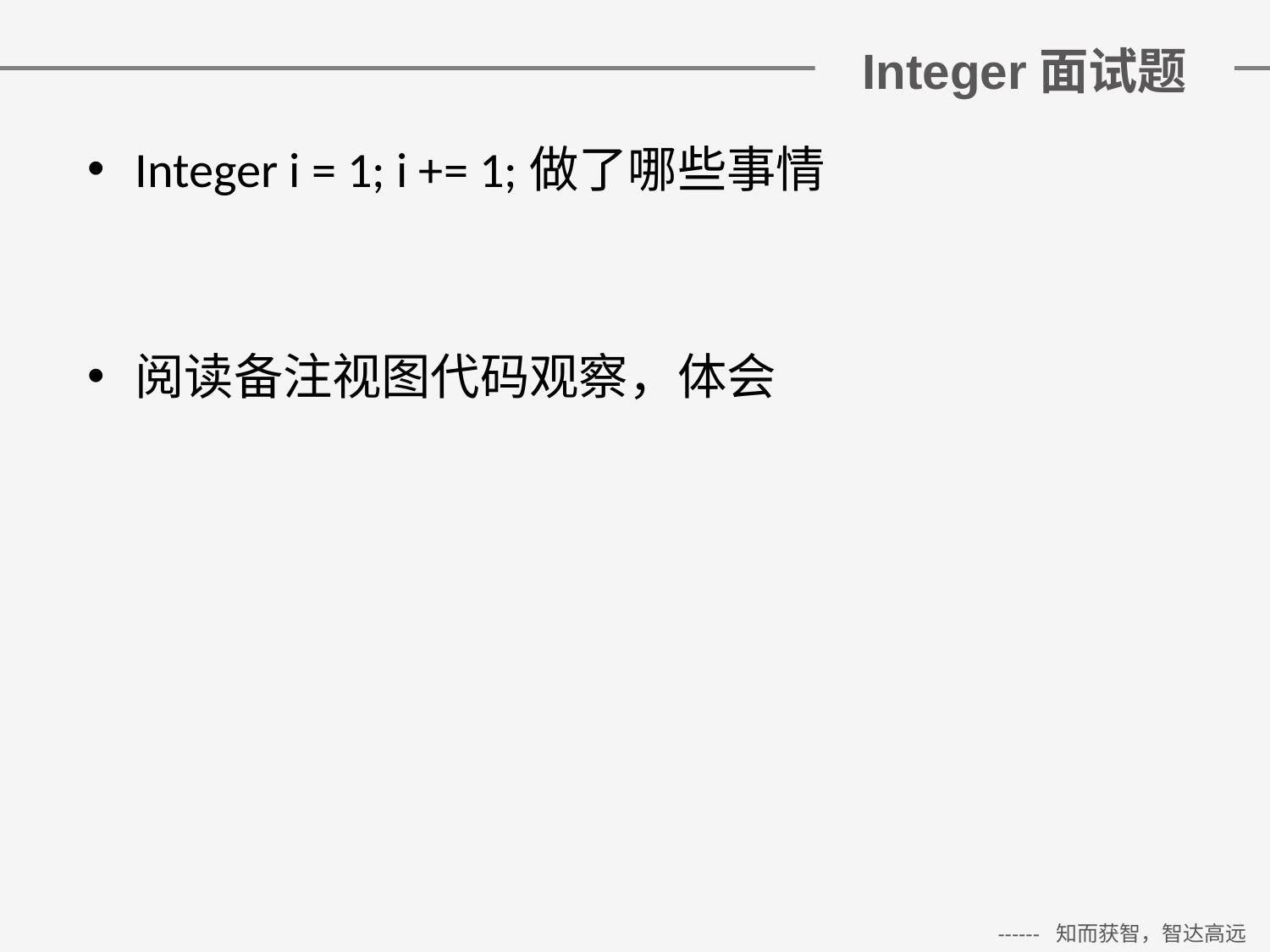

# Integer面试题
Integer i = 1; i += 1;做了哪些事情

阅读备注视图代码观察，体会